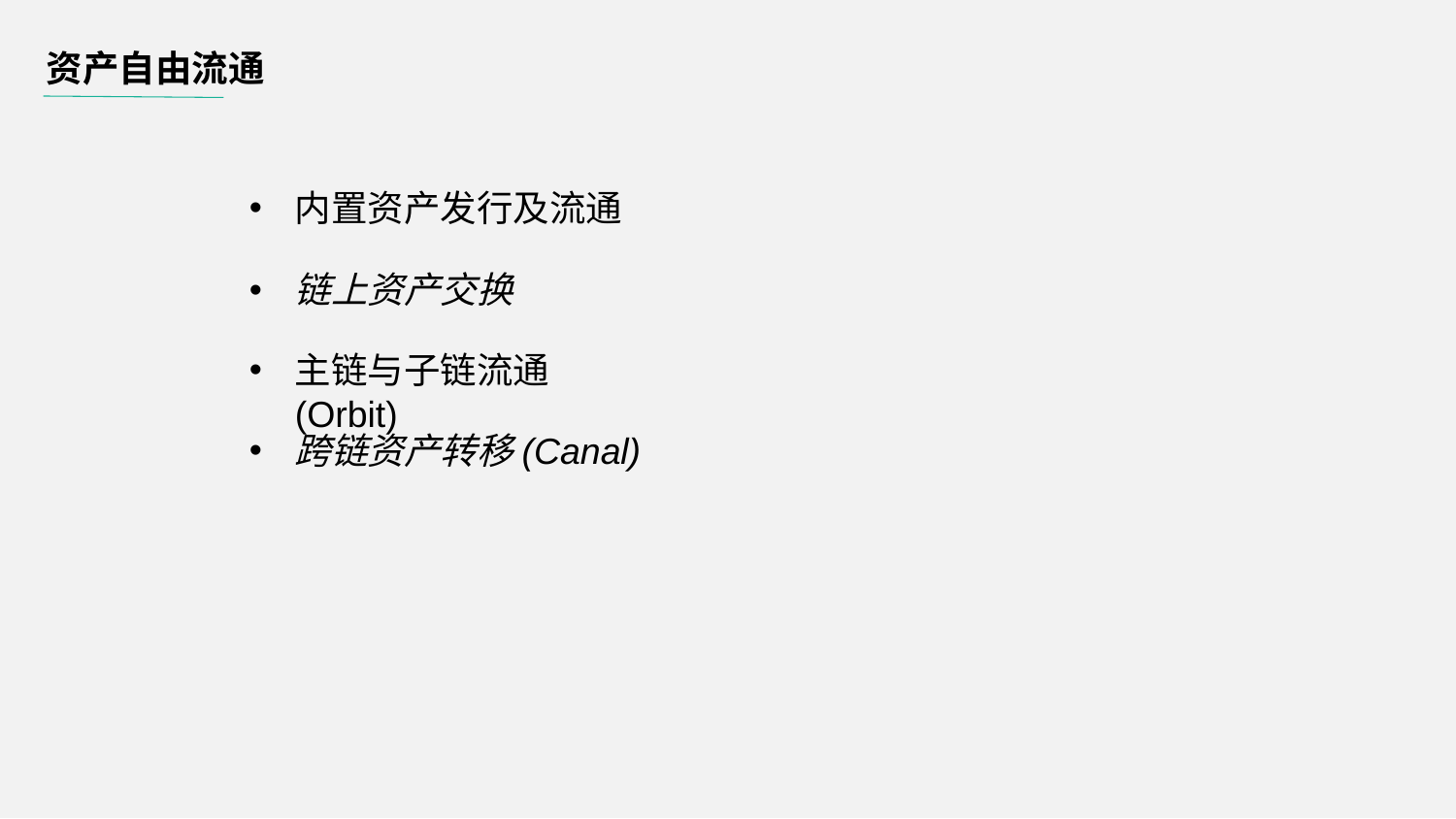

资产自由流通

内置资产发行及流通
链上资产交换
主链与子链流通(Orbit)
跨链资产转移(Canal)